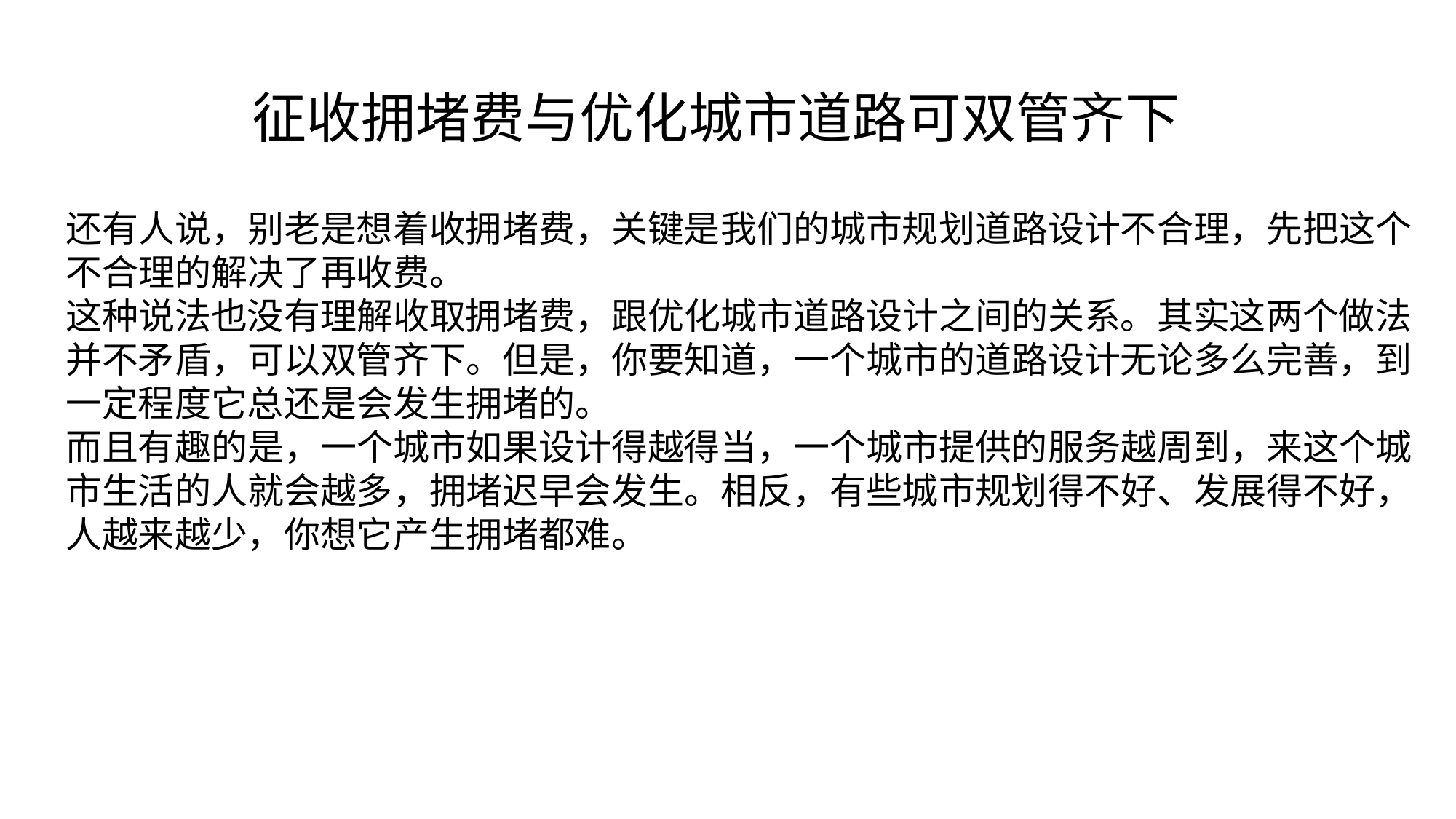

# 征收拥堵费与优化城市道路可双管齐下
还有人说，别老是想着收拥堵费，关键是我们的城市规划道路设计不合理，先把这个不合理的解决了再收费。
这种说法也没有理解收取拥堵费，跟优化城市道路设计之间的关系。其实这两个做法并不矛盾，可以双管齐下。但是，你要知道，一个城市的道路设计无论多么完善，到一定程度它总还是会发生拥堵的。
而且有趣的是，一个城市如果设计得越得当，一个城市提供的服务越周到，来这个城市生活的人就会越多，拥堵迟早会发生。相反，有些城市规划得不好、发展得不好，人越来越少，你想它产生拥堵都难。